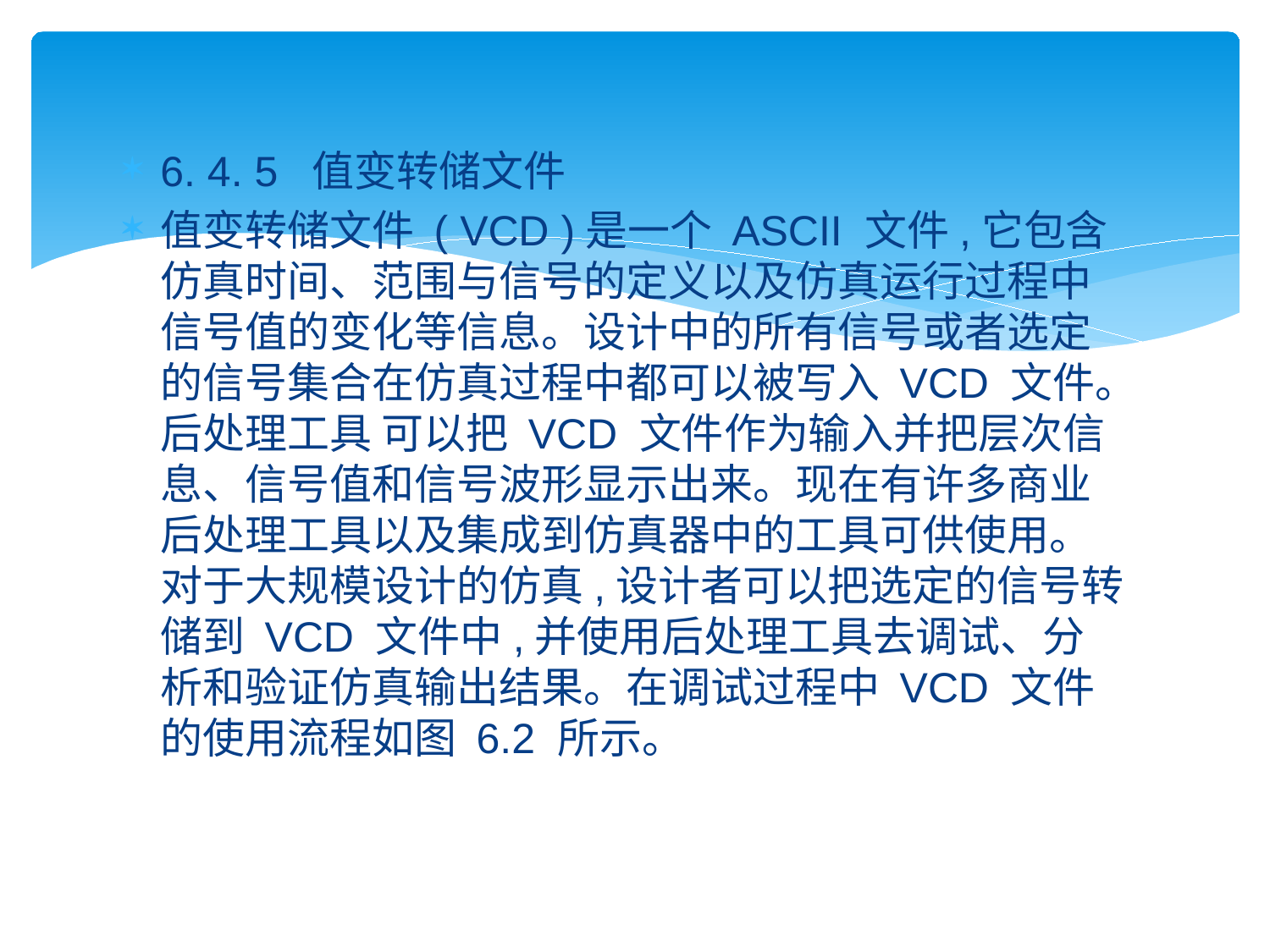

#
6. 4. 5  值变转储文件
值变转储文件 ( VCD )是一个 ASCII 文件,它包含仿真时间、范围与信号的定义以及仿真运行过程中信号值的变化等信息。设计中的所有信号或者选定的信号集合在仿真过程中都可以被写入 VCD 文件。后处理工具 可以把 VCD 文件作为输入并把层次信息、信号值和信号波形显示出来。现在有许多商业后处理工具以及集成到仿真器中的工具可供使用。对于大规模设计的仿真,设计者可以把选定的信号转储到 VCD 文件中,并使用后处理工具去调试、分析和验证仿真输出结果。在调试过程中 VCD 文件的使用流程如图 6.2 所示。